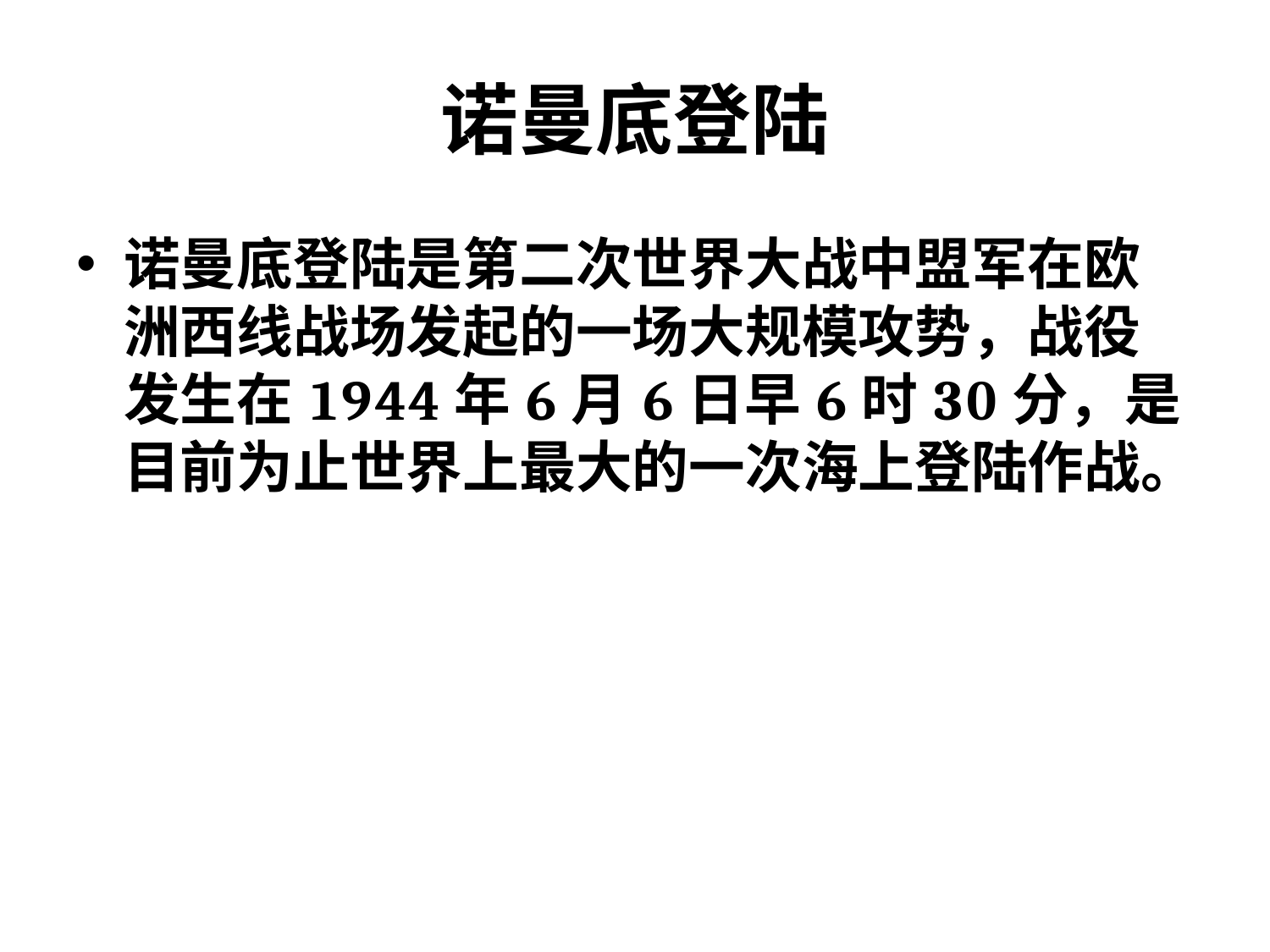

# 诺曼底登陆
诺曼底登陆是第二次世界大战中盟军在欧洲西线战场发起的一场大规模攻势，战役发生在1944年6月6日早6时30分，是目前为止世界上最大的一次海上登陆作战。